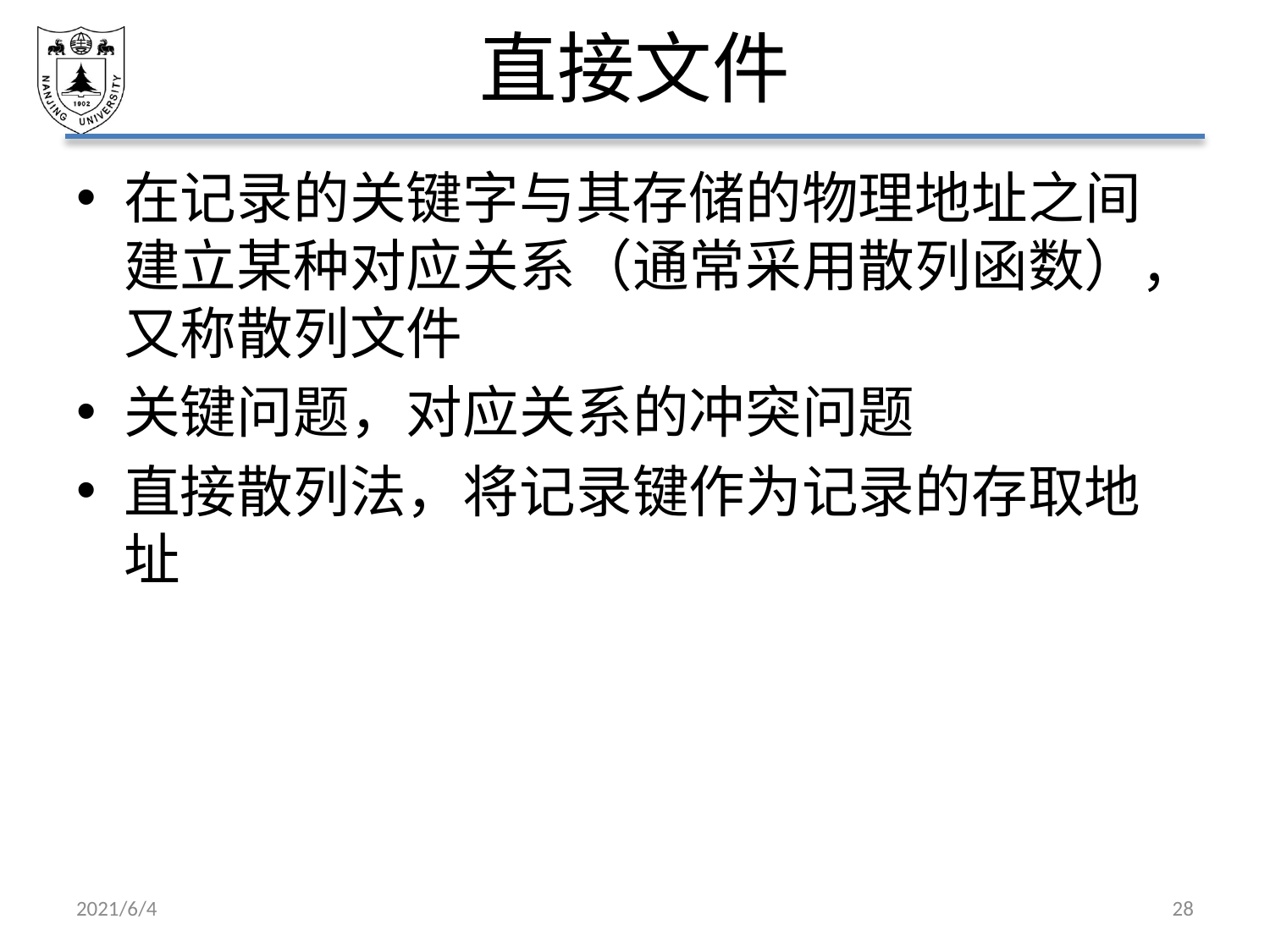

# 直接文件
在记录的关键字与其存储的物理地址之间建立某种对应关系（通常采用散列函数），又称散列文件
关键问题，对应关系的冲突问题
直接散列法，将记录键作为记录的存取地址
2021/6/4
28